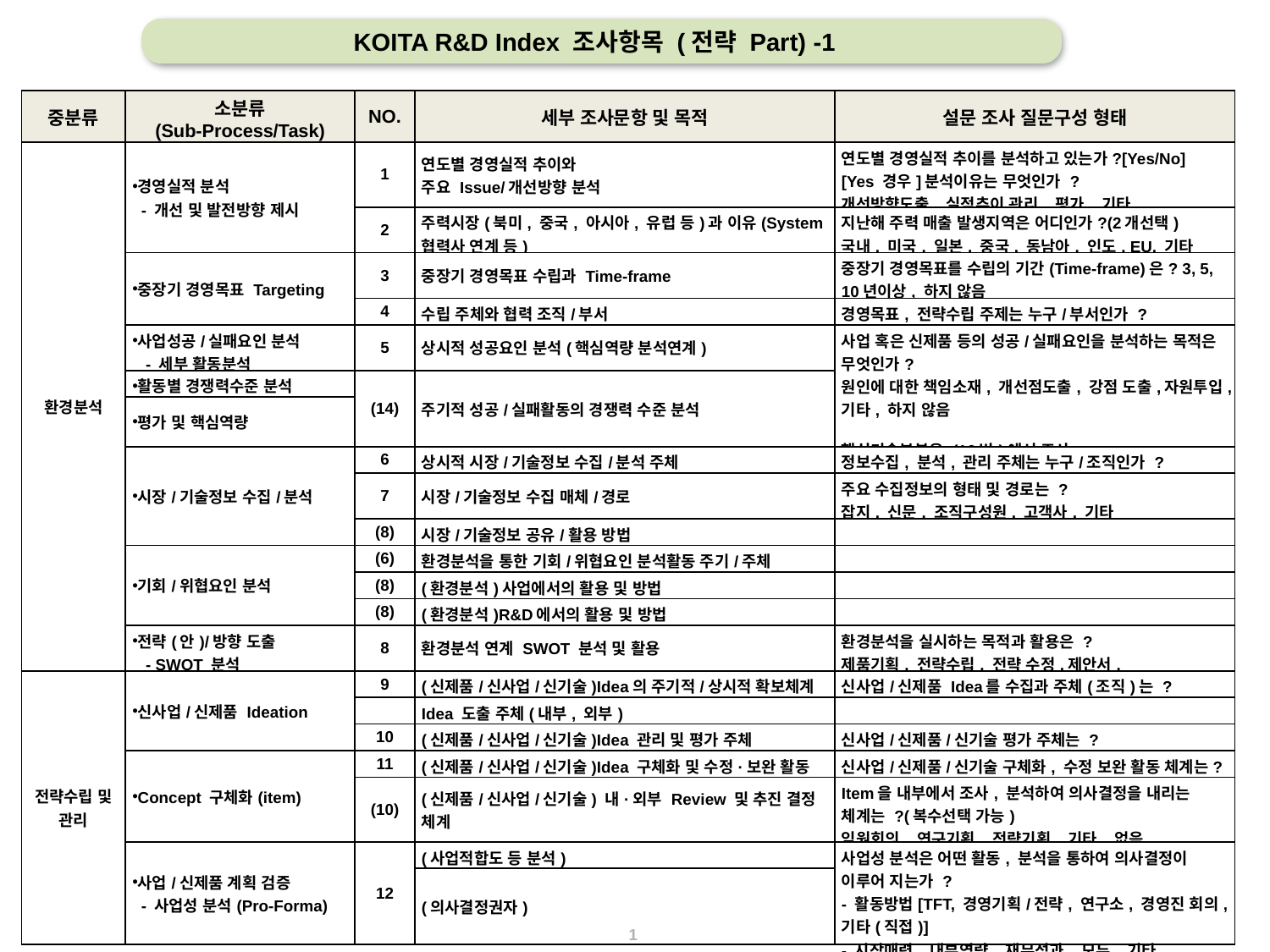

# KOITA R&D Index 조사항목 (전략 Part) -1
| 중분류 | 소분류 (Sub-Process/Task) | NO. | 세부 조사문항 및 목적 | 설문 조사 질문구성 형태 |
| --- | --- | --- | --- | --- |
| 환경분석 | 경영실적 분석 - 개선 및 발전방향 제시 | 1 | 연도별 경영실적 추이와 주요 Issue/개선방향 분석 | 연도별 경영실적 추이를 분석하고 있는가?[Yes/No] [Yes 경우]분석이유는 무엇인가 ? 개선방향도출, 실적추이 관리, 평가, 기타 |
|  |  | 2 | 주력시장(북미, 중국, 아시아, 유럽 등)과 이유(System 협력사 연계 등) | 지난해 주력 매출 발생지역은 어디인가?(2개선택) 국내, 미국, 일본, 중국, 동남아, 인도, EU, 기타 |
|  | 중장기 경영목표 Targeting | 3 | 중장기 경영목표 수립과 Time-frame | 중장기 경영목표를 수립의 기간(Time-frame)은? 3, 5, 10년이상, 하지 않음 |
|  |  | 4 | 수립 주체와 협력 조직/부서 | 경영목표, 전략수립 주제는 누구/부서인가 ? |
|  | 사업성공/실패요인 분석 - 세부 활동분석 | 5 | 상시적 성공요인 분석(핵심역량 분석연계) | 사업 혹은 신제품 등의 성공/실패요인을 분석하는 목적은 무엇인가? 원인에 대한 책임소재, 개선점도출, 강점 도출,자원투입,기타, 하지 않음 핵심기술부분은 (16번)에서 조사 |
|  | 활동별 경쟁력수준 분석 | (14) | 주기적 성공/실패활동의 경쟁력 수준 분석 |  |
|  | 평가 및 핵심역량 |  |  |  |
|  | 시장/기술정보 수집/분석 | 6 | 상시적 시장/기술정보 수집/분석 주체 | 정보수집, 분석, 관리 주체는 누구/조직인가 ? |
|  |  | 7 | 시장/기술정보 수집 매체/경로 | 주요 수집정보의 형태 및 경로는 ? 잡지, 신문, 조직구성원, 고객사, 기타 |
|  |  | (8) | 시장/기술정보 공유/활용 방법 |  |
|  | 기회/위협요인 분석 | (6) | 환경분석을 통한 기회/위협요인 분석활동 주기/주체 |  |
|  |  | (8) | (환경분석)사업에서의 활용 및 방법 |  |
|  |  | (8) | (환경분석)R&D에서의 활용 및 방법 |  |
|  | 전략(안)/방향 도출 - SWOT 분석 | 8 | 환경분석 연계 SWOT 분석 및 활용 | 환경분석을 실시하는 목적과 활용은 ? 제품기획, 전략수립, 전략 수정,제안서, |
| 전략수립 및 관리 | 신사업/신제품 Ideation | 9 | (신제품/신사업/신기술)Idea의 주기적/상시적 확보체계 | 신사업/신제품 Idea를 수집과 주체(조직)는 ? |
|  |  |  | Idea 도출 주체(내부, 외부) |  |
|  |  | 10 | (신제품/신사업/신기술)Idea 관리 및 평가 주체 | 신사업/신제품/신기술 평가 주체는 ? |
|  | Concept 구체화(item) | 11 | (신제품/신사업/신기술)Idea 구체화 및 수정·보완 활동 | 신사업/신제품/신기술 구체화, 수정 보완 활동 체계는? |
|  |  | (10) | (신제품/신사업/신기술) 내·외부 Review 및 추진 결정 체계 | Item을 내부에서 조사, 분석하여 의사결정을 내리는 체계는 ?(복수선택 가능) 임원회의, 연구기획, 전략기획, 기타, 없음 |
|  | 사업/신제품 계획 검증 - 사업성 분석(Pro-Forma) | 12 | (사업적합도 등 분석) | 사업성 분석은 어떤 활동, 분석을 통하여 의사결정이 이루어 지는가 ? - 활동방법[TFT, 경영기획/전략, 연구소, 경영진 회의, 기타(직접)] - 시장매력, 내부역량, 재무성과, 모두, 기타 |
|  |  |  | (의사결정권자) |  |
1